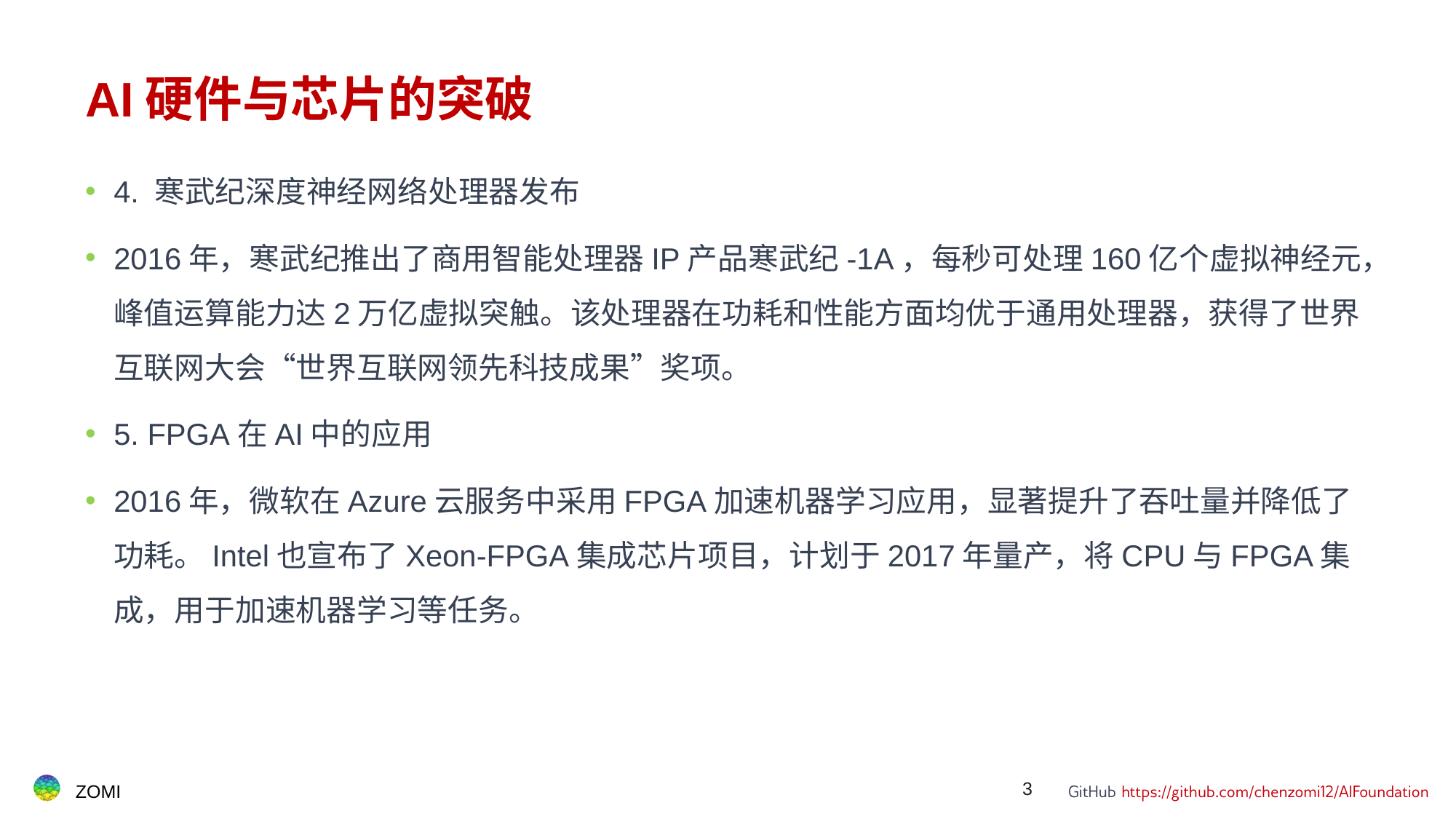

# AI硬件与芯片的突破
4. 寒武纪深度神经网络处理器发布
2016年，寒武纪推出了商用智能处理器IP产品寒武纪-1A，每秒可处理160亿个虚拟神经元，峰值运算能力达2万亿虚拟突触。该处理器在功耗和性能方面均优于通用处理器，获得了世界互联网大会“世界互联网领先科技成果”奖项。
5. FPGA在AI中的应用
2016年，微软在Azure云服务中采用FPGA加速机器学习应用，显著提升了吞吐量并降低了功耗。Intel也宣布了Xeon-FPGA集成芯片项目，计划于2017年量产，将CPU与FPGA集成，用于加速机器学习等任务。